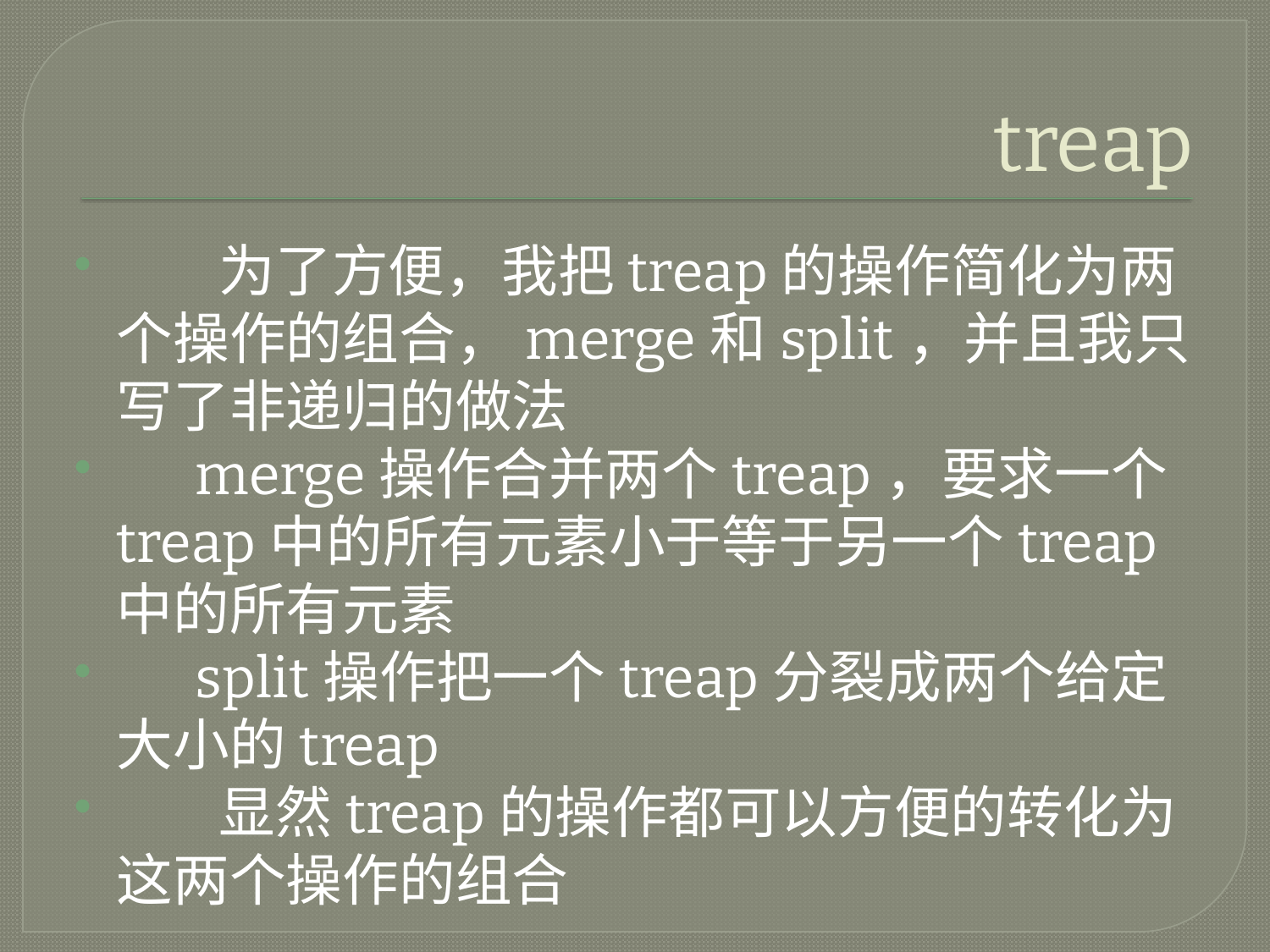

# treap
       为了方便，我把treap的操作简化为两个操作的组合，merge和split，并且我只写了非递归的做法
       merge操作合并两个treap，要求一个treap中的所有元素小于等于另一个treap中的所有元素
       split操作把一个treap分裂成两个给定大小的treap
       显然treap的操作都可以方便的转化为这两个操作的组合